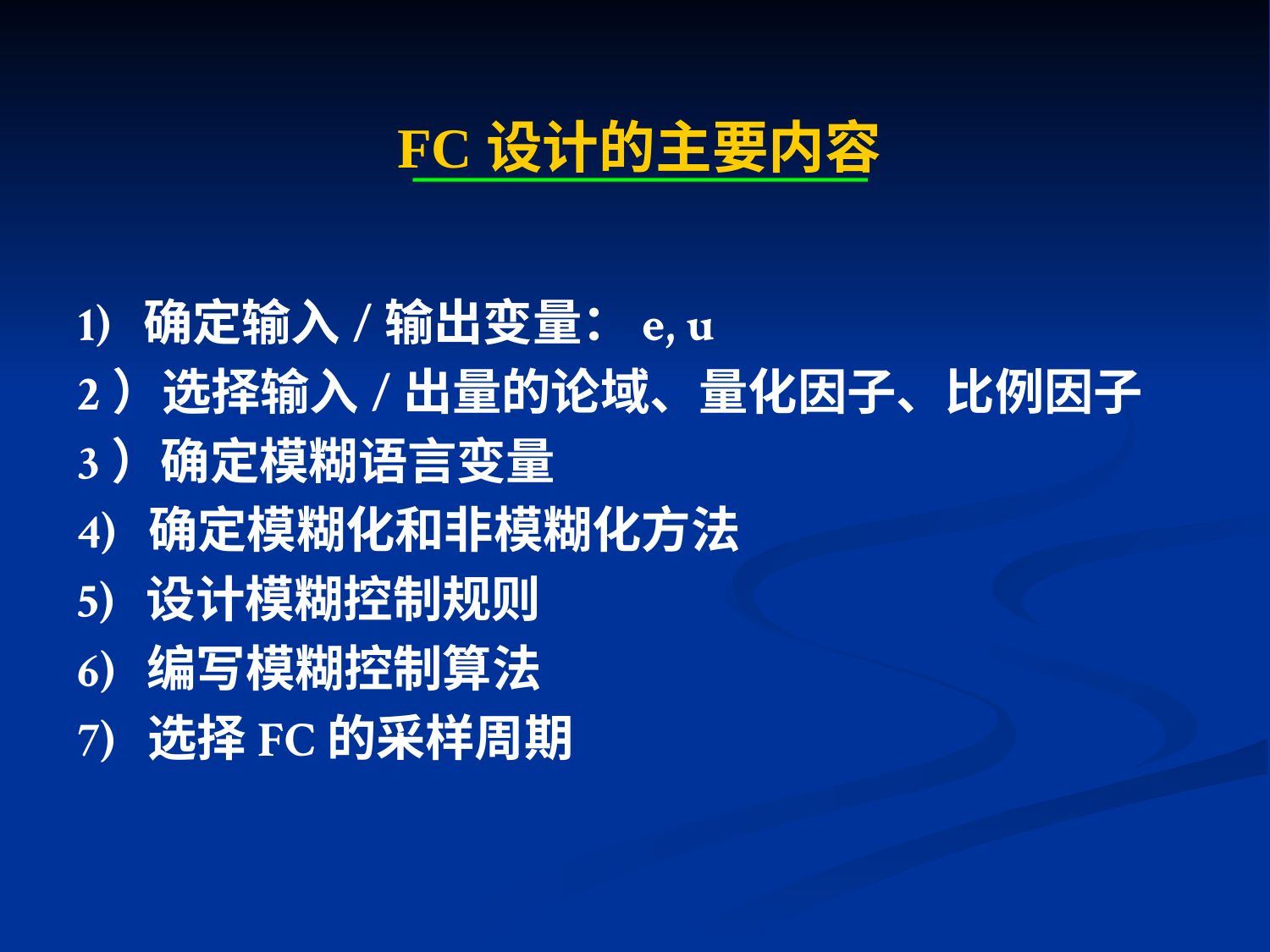

FC设计的主要内容

1)  确定输入/输出变量：e, u
2）选择输入/出量的论域、量化因子、比例因子
3）确定模糊语言变量
4)  确定模糊化和非模糊化方法
5)  设计模糊控制规则
6)  编写模糊控制算法
7)  选择FC的采样周期